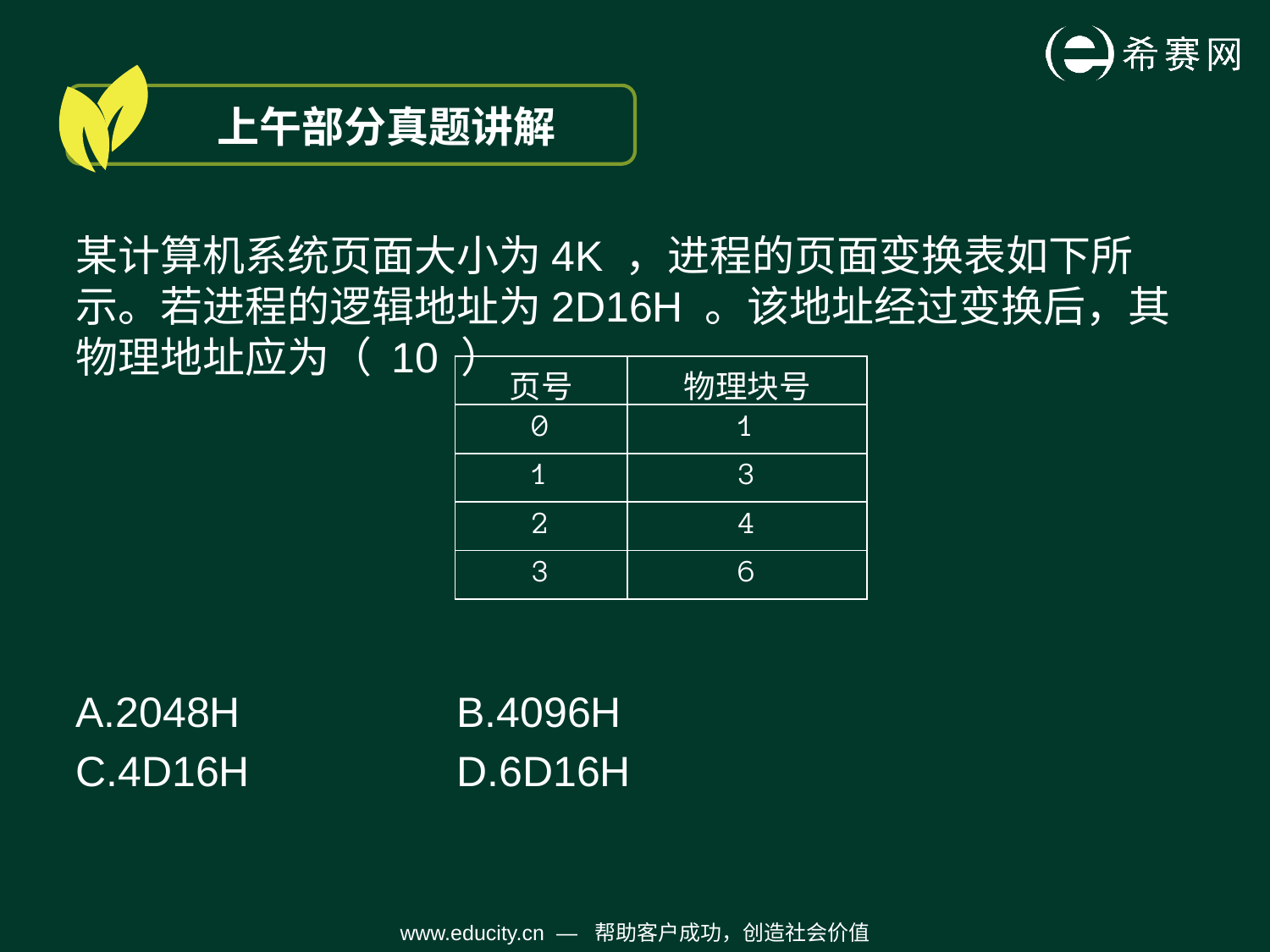

上午部分真题讲解
某计算机系统页面大小为4K ，进程的页面变换表如下所示。若进程的逻辑地址为2D16H 。该地址经过变换后，其物理地址应为（ 10 ）

A.2048H		B.4096H
C.4D16H		D.6D16H

| 页号 | 物理块号 |
| --- | --- |
| 0 | 1 |
| 1 | 3 |
| 2 | 4 |
| 3 | 6 |